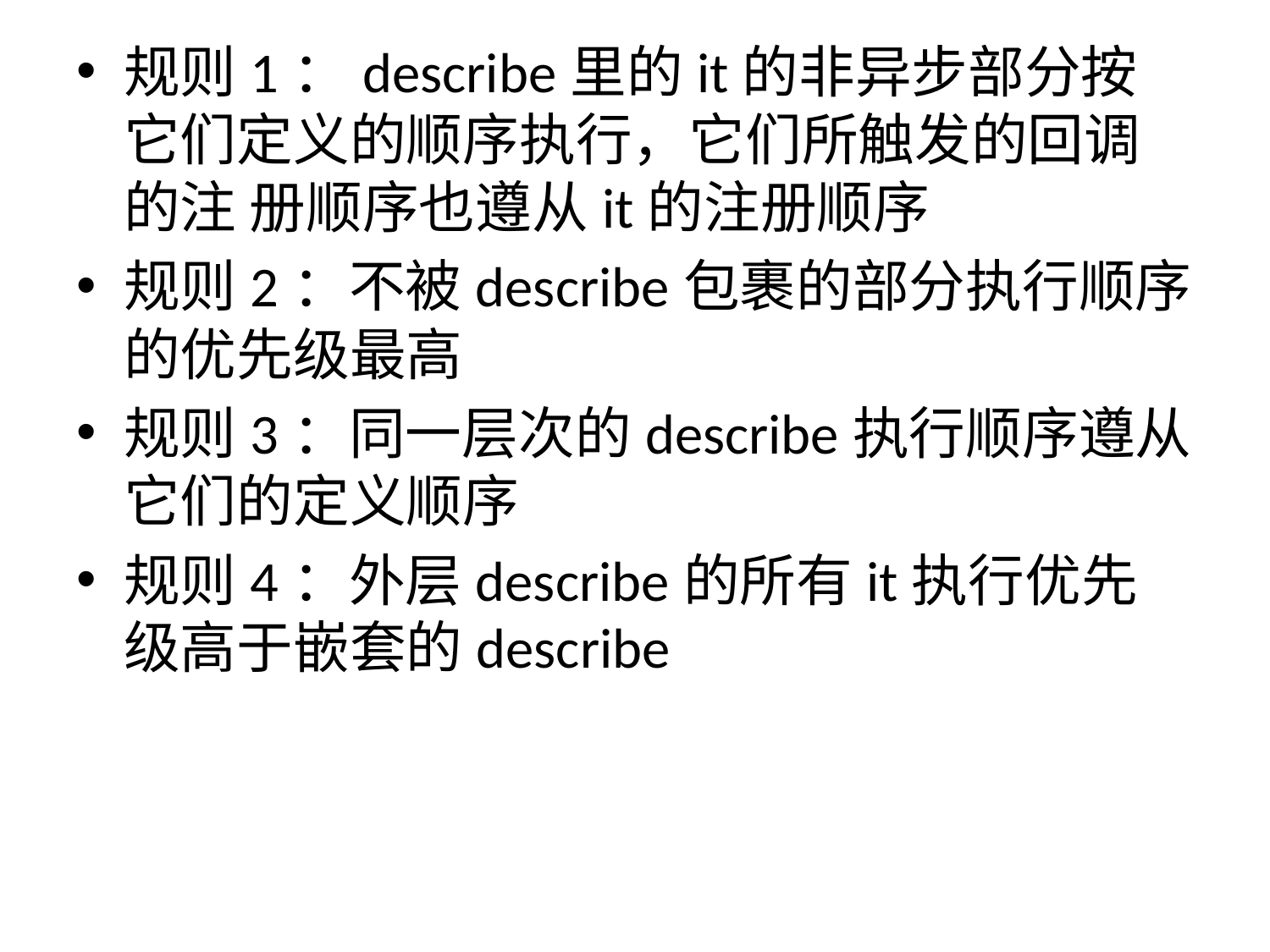

规则1：describe里的it的非异步部分按它们定义的顺序执行，它们所触发的回调的注 册顺序也遵从it的注册顺序
规则2：不被describe包裹的部分执行顺序的优先级最高
规则3：同一层次的describe执行顺序遵从它们的定义顺序
规则4：外层describe的所有it执行优先级高于嵌套的describe

#